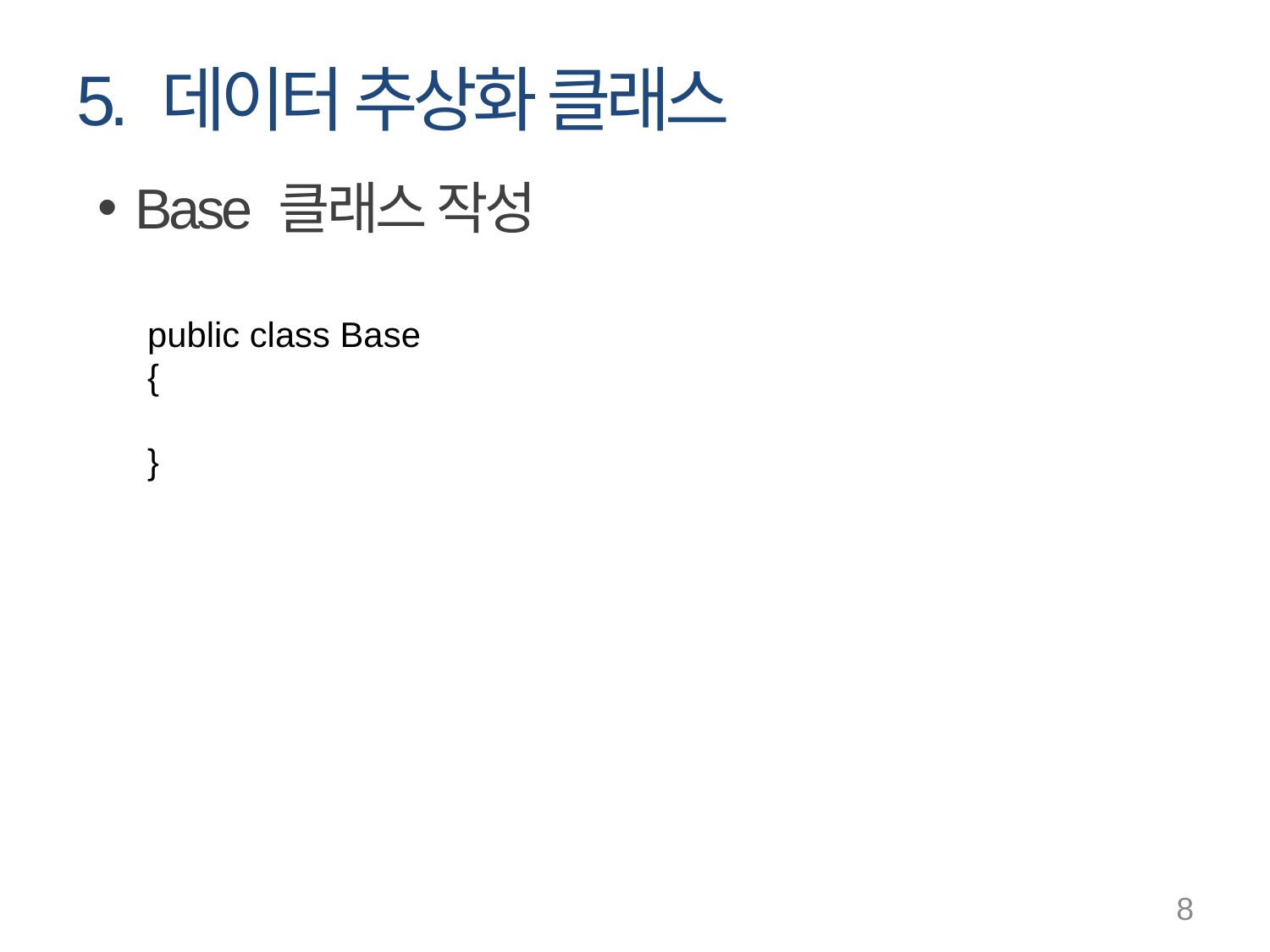

# 5. 데이터 추상화 클래스
Base 클래스 작성
public class Base
{

}
8